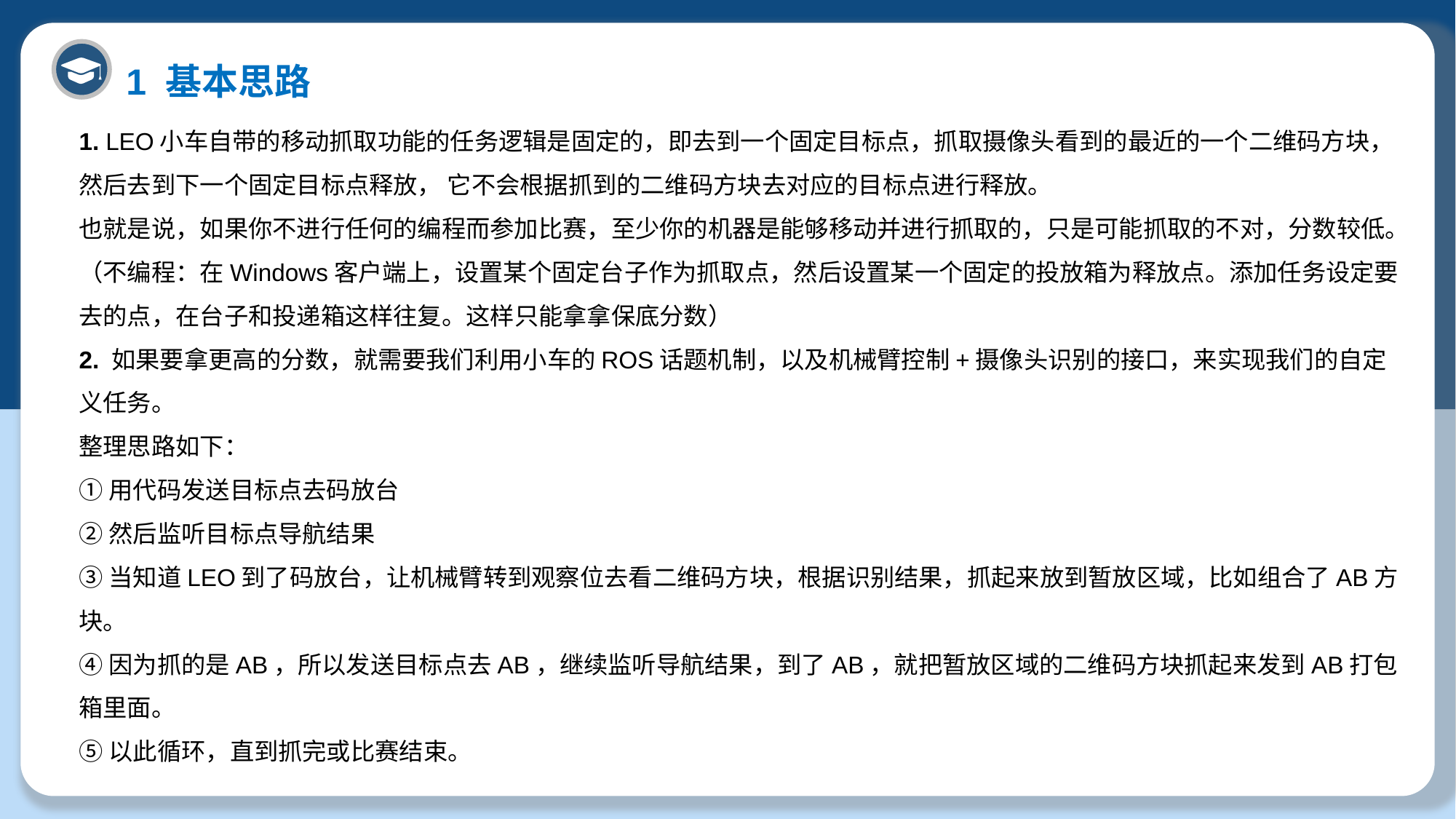

1 基本思路
1. LEO小车自带的移动抓取功能的任务逻辑是固定的，即去到一个固定目标点，抓取摄像头看到的最近的一个二维码方块，然后去到下一个固定目标点释放， 它不会根据抓到的二维码方块去对应的目标点进行释放。
也就是说，如果你不进行任何的编程而参加比赛，至少你的机器是能够移动并进行抓取的，只是可能抓取的不对，分数较低。
（不编程：在Windows客户端上，设置某个固定台子作为抓取点，然后设置某一个固定的投放箱为释放点。添加任务设定要去的点，在台子和投递箱这样往复。这样只能拿拿保底分数）
2. 如果要拿更高的分数，就需要我们利用小车的ROS话题机制，以及机械臂控制+摄像头识别的接口，来实现我们的自定义任务。
整理思路如下：
①用代码发送目标点去码放台
②然后监听目标点导航结果
③当知道LEO到了码放台，让机械臂转到观察位去看二维码方块，根据识别结果，抓起来放到暂放区域，比如组合了AB方块。
④因为抓的是AB，所以发送目标点去AB，继续监听导航结果，到了AB，就把暂放区域的二维码方块抓起来发到AB打包箱里面。
⑤以此循环，直到抓完或比赛结束。